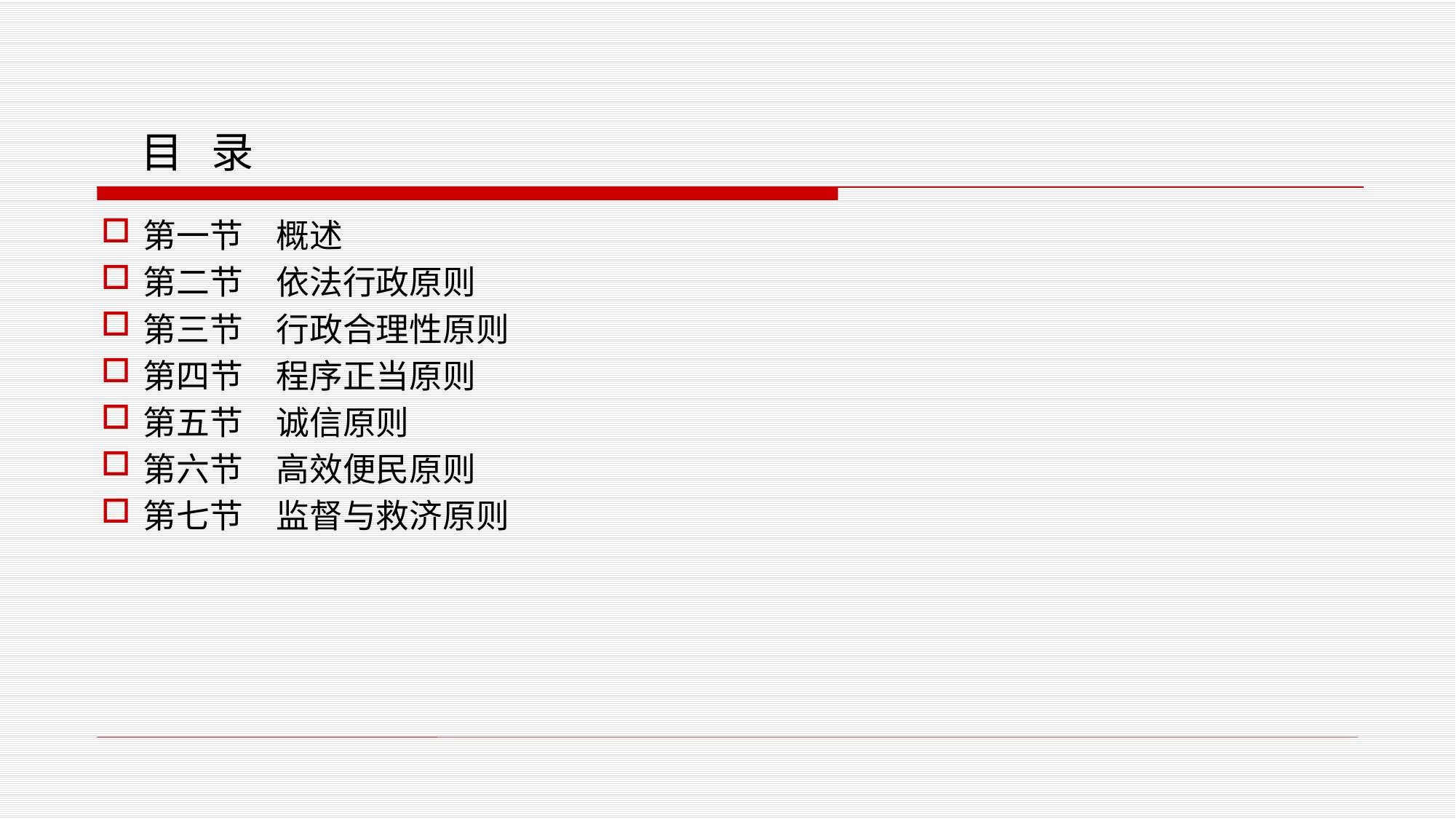

# 目   录
第一节　概述
第二节　依法行政原则
第三节　行政合理性原则
第四节　程序正当原则
第五节　诚信原则
第六节　高效便民原则
第七节　监督与救济原则